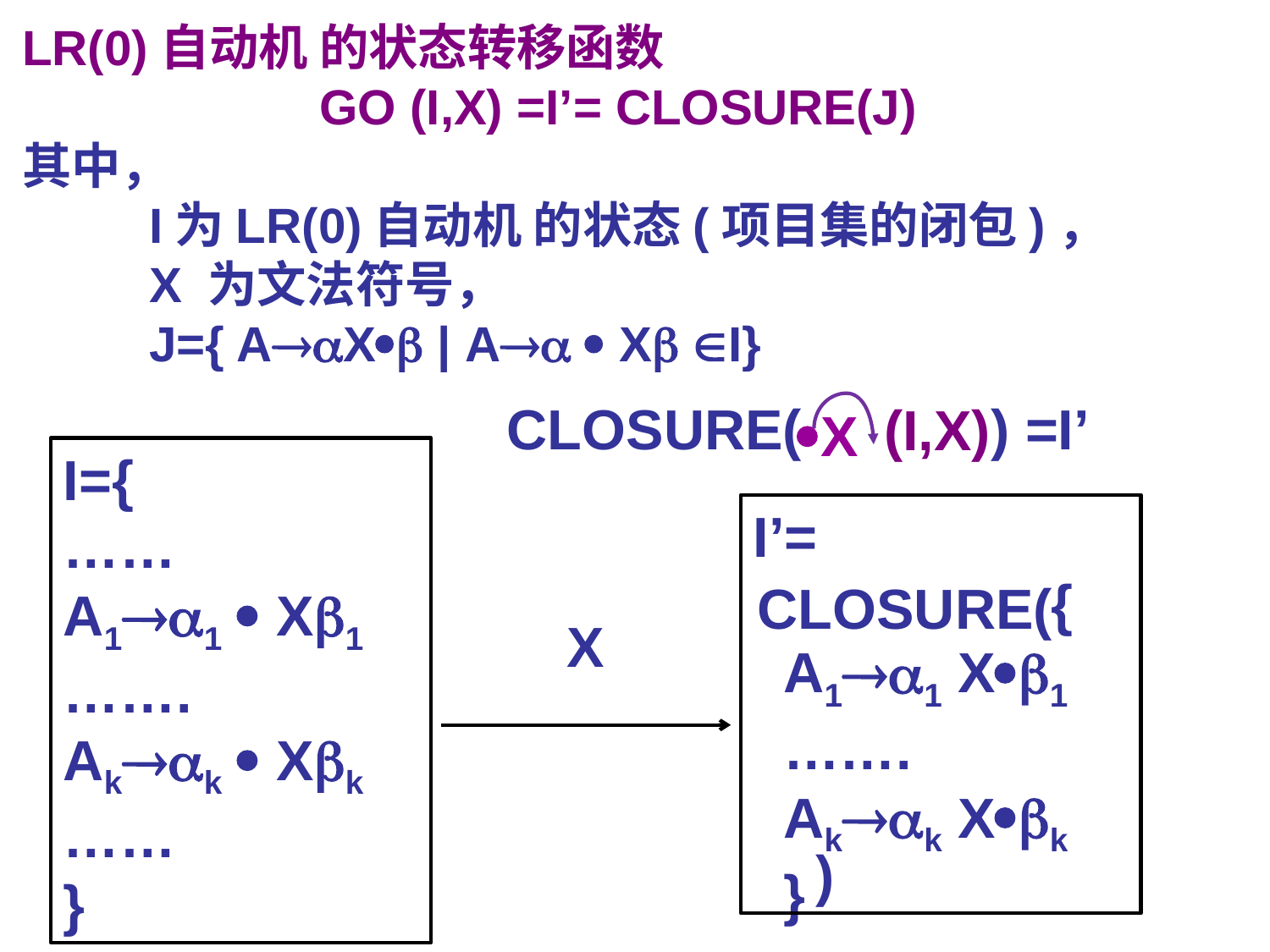

LR(0)自动机 的状态转移函数
                 GO (I,X) =I’= CLOSURE(J)
其中，
	I为LR(0)自动机 的状态(项目集的闭包)，
	X 为文法符号，
	J={ A→αX•β | A→α • Xβ ∈I}
CLOSURE(
) =I’
(I,X)
=J

•X
I={
……
A1→α1 • Xβ1
…….
Ak→αk • Xβk
……
}
I’=

    )

             J={
A1→α1 X•β1
…….
Ak→αk X•βk
}
CLOSURE(
X